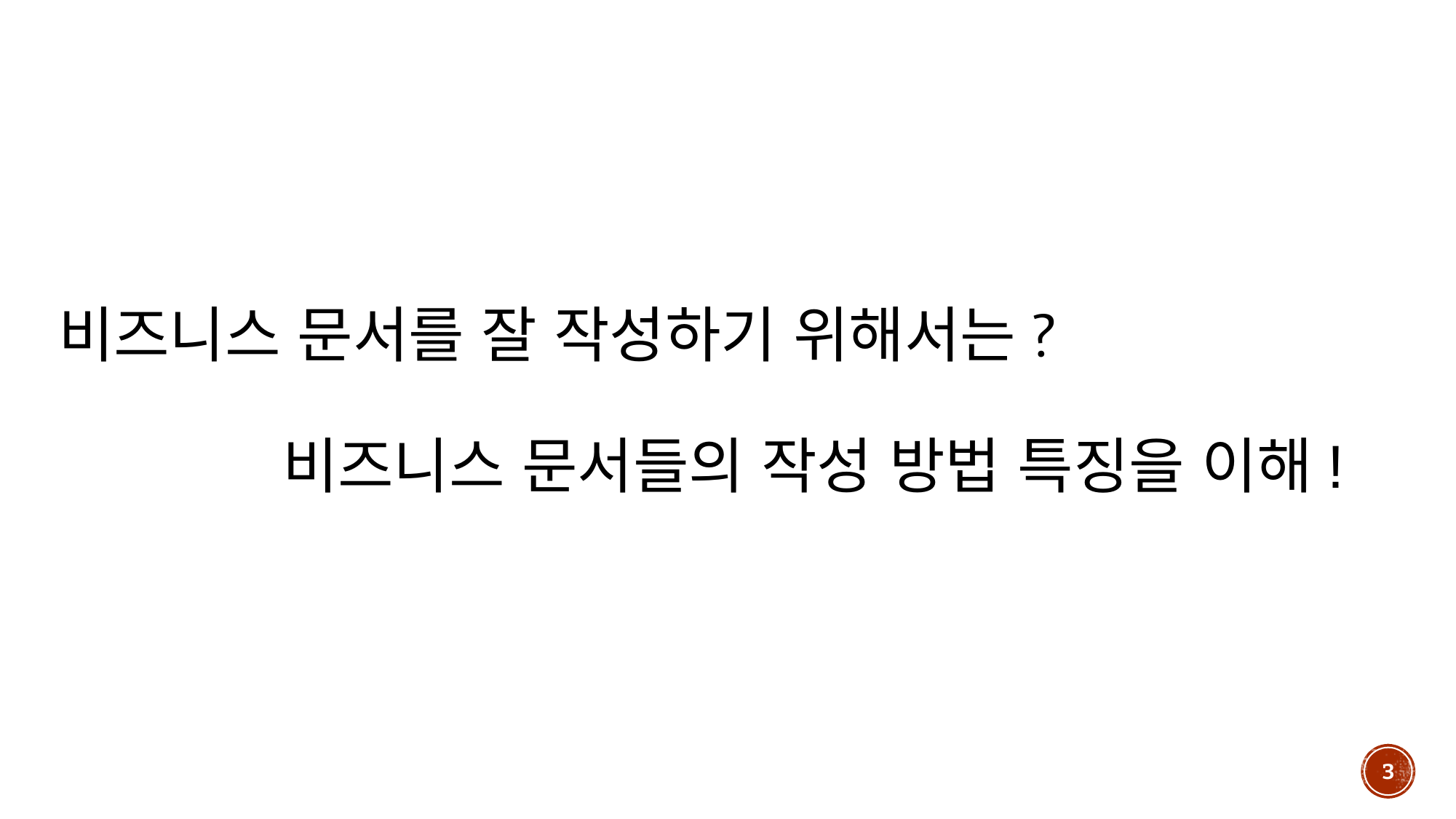

비즈니스 문서를 잘 작성하기 위해서는?

비즈니스 문서들의 작성 방법 특징을 이해!
3